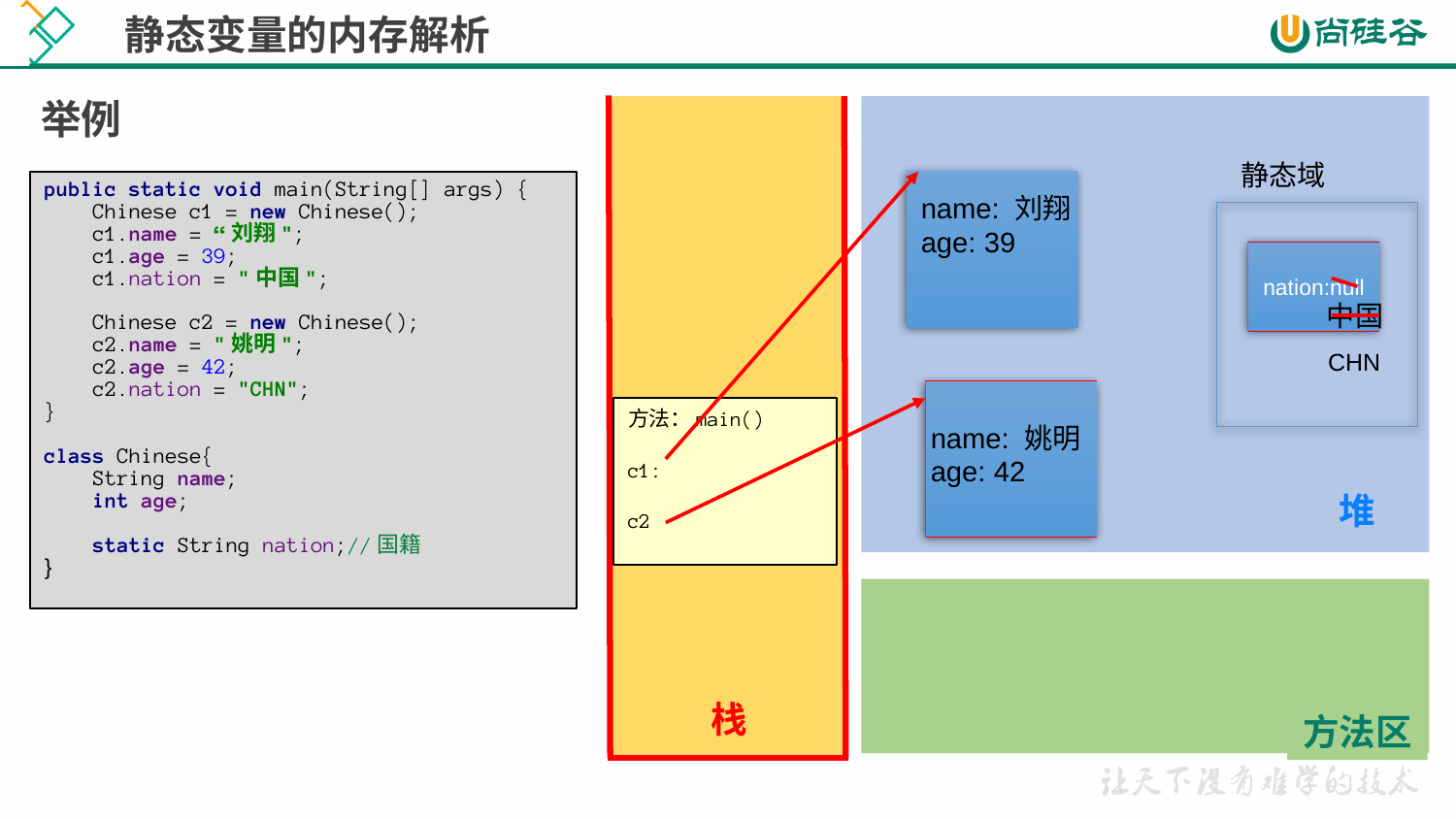

静态变量的内存解析

举例

栈

堆
静态域
public static void main(String[] args) {
    Chinese c1 = new Chinese();
    c1.name = “刘翔";
    c1.age = 39;
    c1.nation = "中国";
    Chinese c2 = new Chinese();
    c2.name = "姚明";
    c2.age = 42;
    c2.nation = "CHN";
}

class Chinese{
    String name;
    int age;
    static String nation;//国籍
}

name: 刘翔
age: 39

nation:null
中国
CHN

方法：main()

c1:

c2

name: 姚明
age: 42

方法区